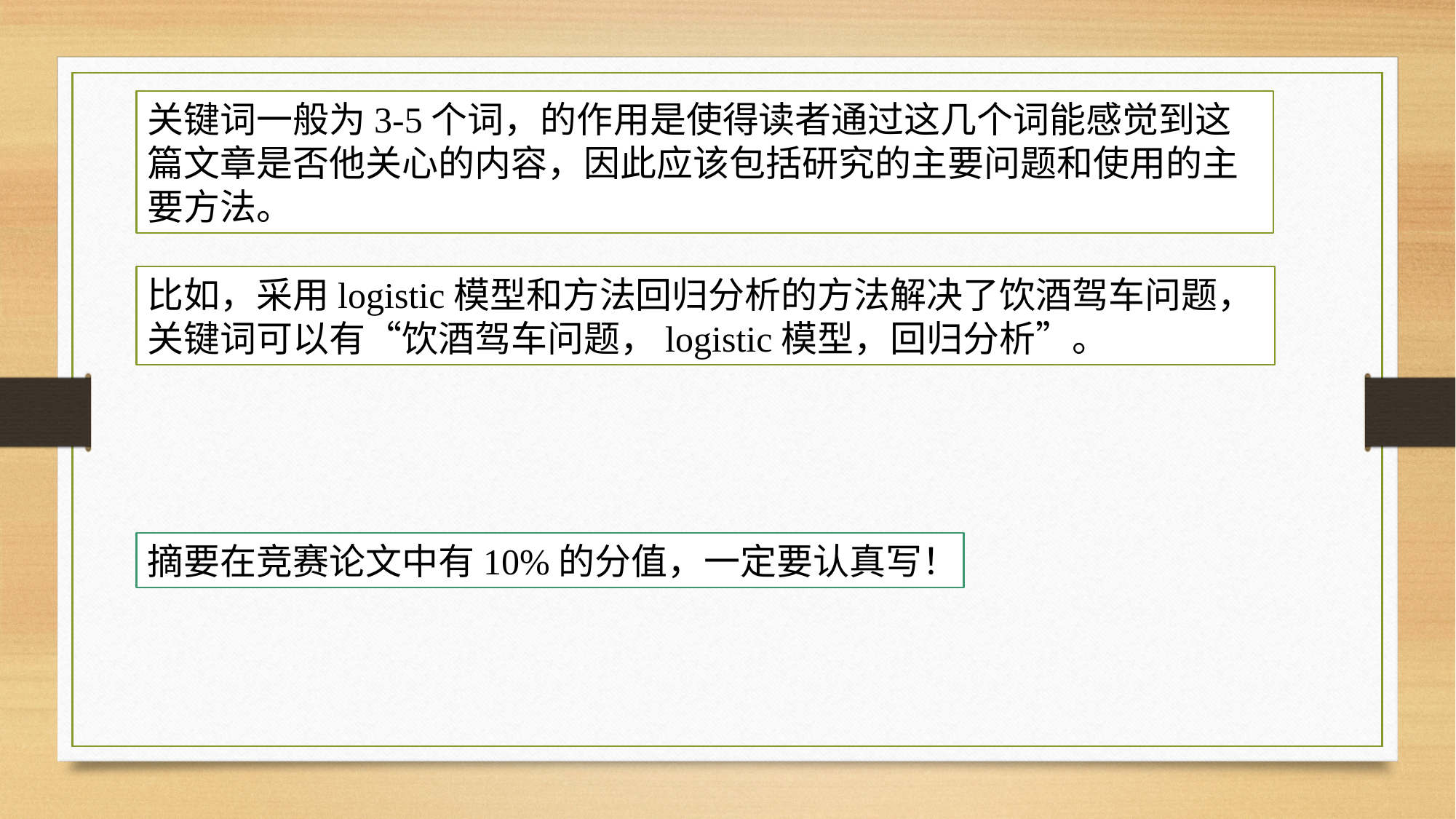

关键词一般为3-5个词，的作用是使得读者通过这几个词能感觉到这篇文章是否他关心的内容，因此应该包括研究的主要问题和使用的主要方法。
比如，采用logistic模型和方法回归分析的方法解决了饮酒驾车问题，关键词可以有“饮酒驾车问题，logistic模型，回归分析”。
摘要在竞赛论文中有10%的分值，一定要认真写！